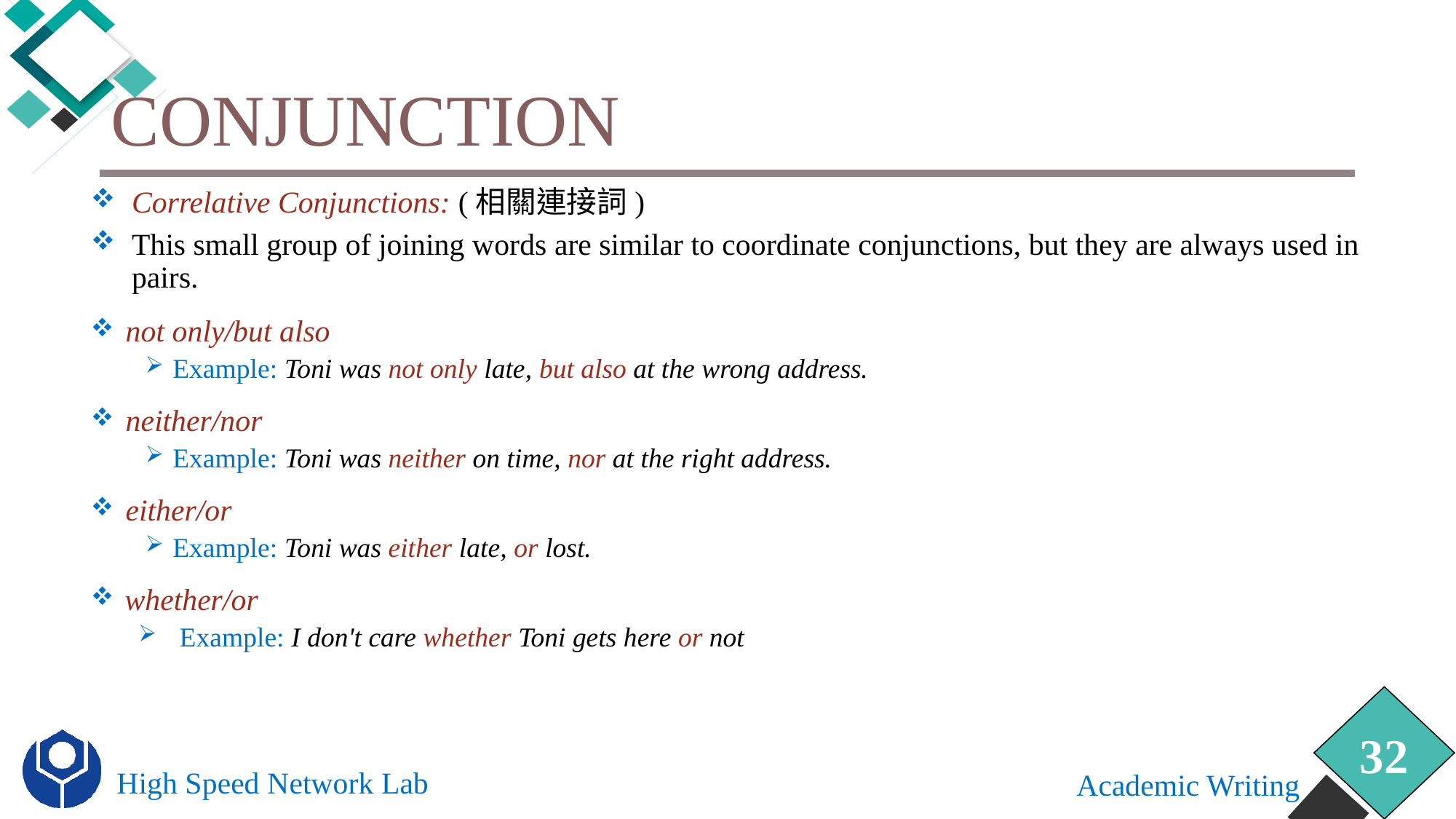

# Conjunction
Correlative Conjunctions: (相關連接詞)
This small group of joining words are similar to coordinate conjunctions, but they are always used in pairs.
 not only/but also
Example: Toni was not only late, but also at the wrong address.
 neither/nor
Example: Toni was neither on time, nor at the right address.
 either/or
Example: Toni was either late, or lost.
whether/or
Example: I don't care whether Toni gets here or not